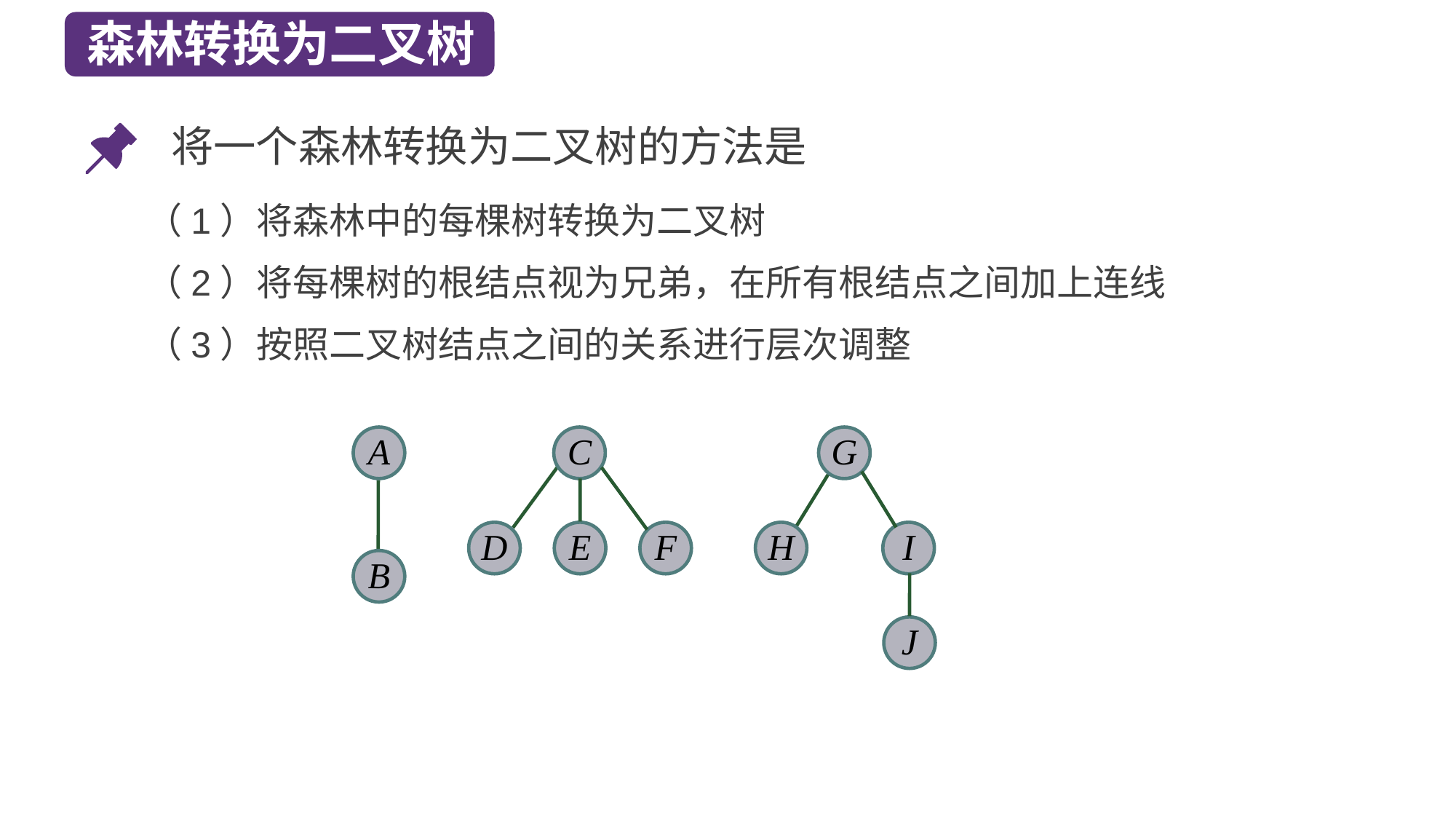

森林转换为二叉树

将一个森林转换为二叉树的方法是

（1）将森林中的每棵树转换为二叉树
（2）将每棵树的根结点视为兄弟，在所有根结点之间加上连线
（3）按照二叉树结点之间的关系进行层次调整
A

B
C

D
E
F
G

H
I

J